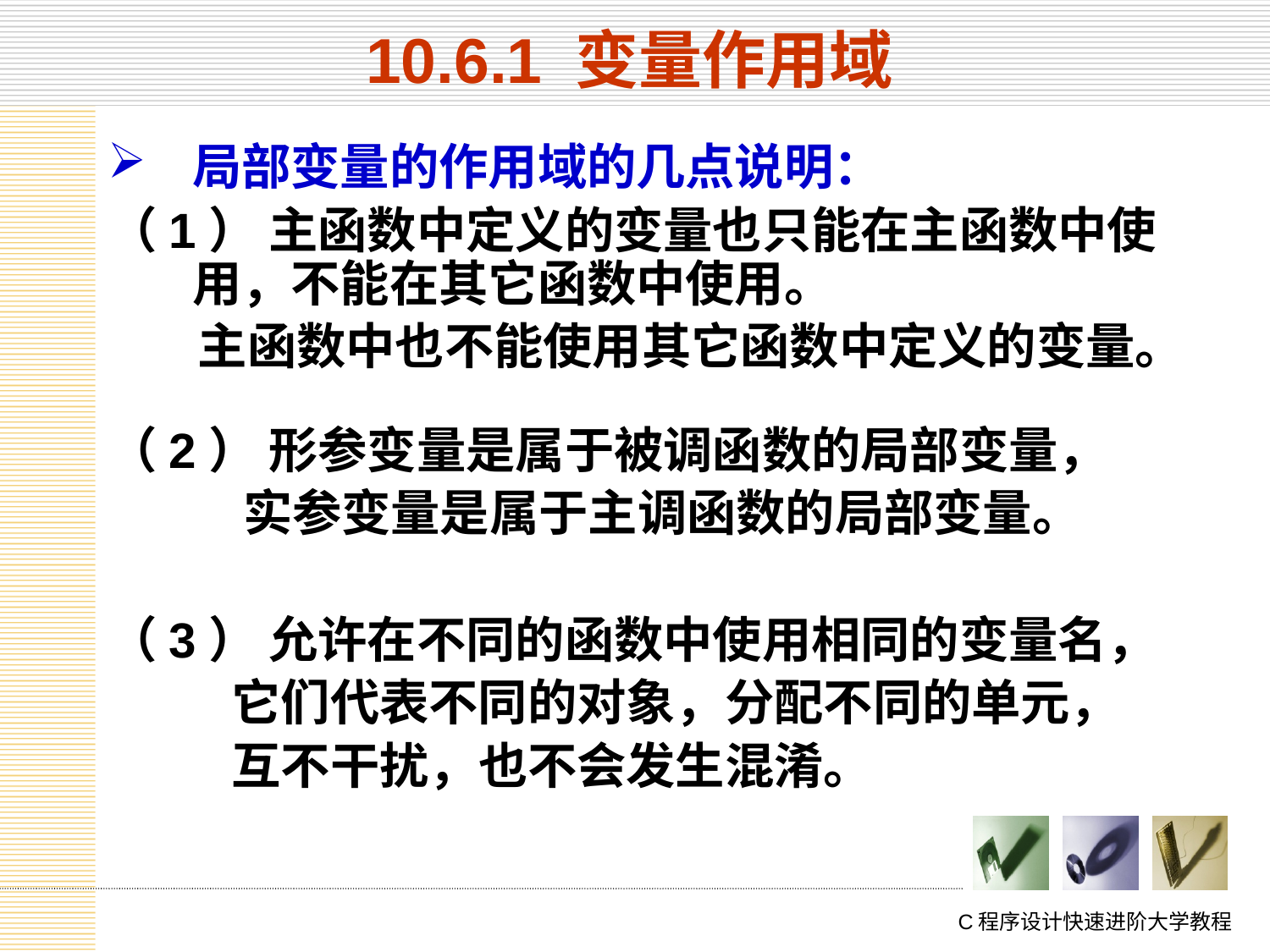

# 10.6.1 变量作用域
局部变量的作用域的几点说明：
（1） 主函数中定义的变量也只能在主函数中使用，不能在其它函数中使用。
       主函数中也不能使用其它函数中定义的变量。

（2） 形参变量是属于被调函数的局部变量，
           实参变量是属于主调函数的局部变量。

（3） 允许在不同的函数中使用相同的变量名，
          它们代表不同的对象，分配不同的单元，
          互不干扰，也不会发生混淆。
66
C程序设计快速进阶大学教程